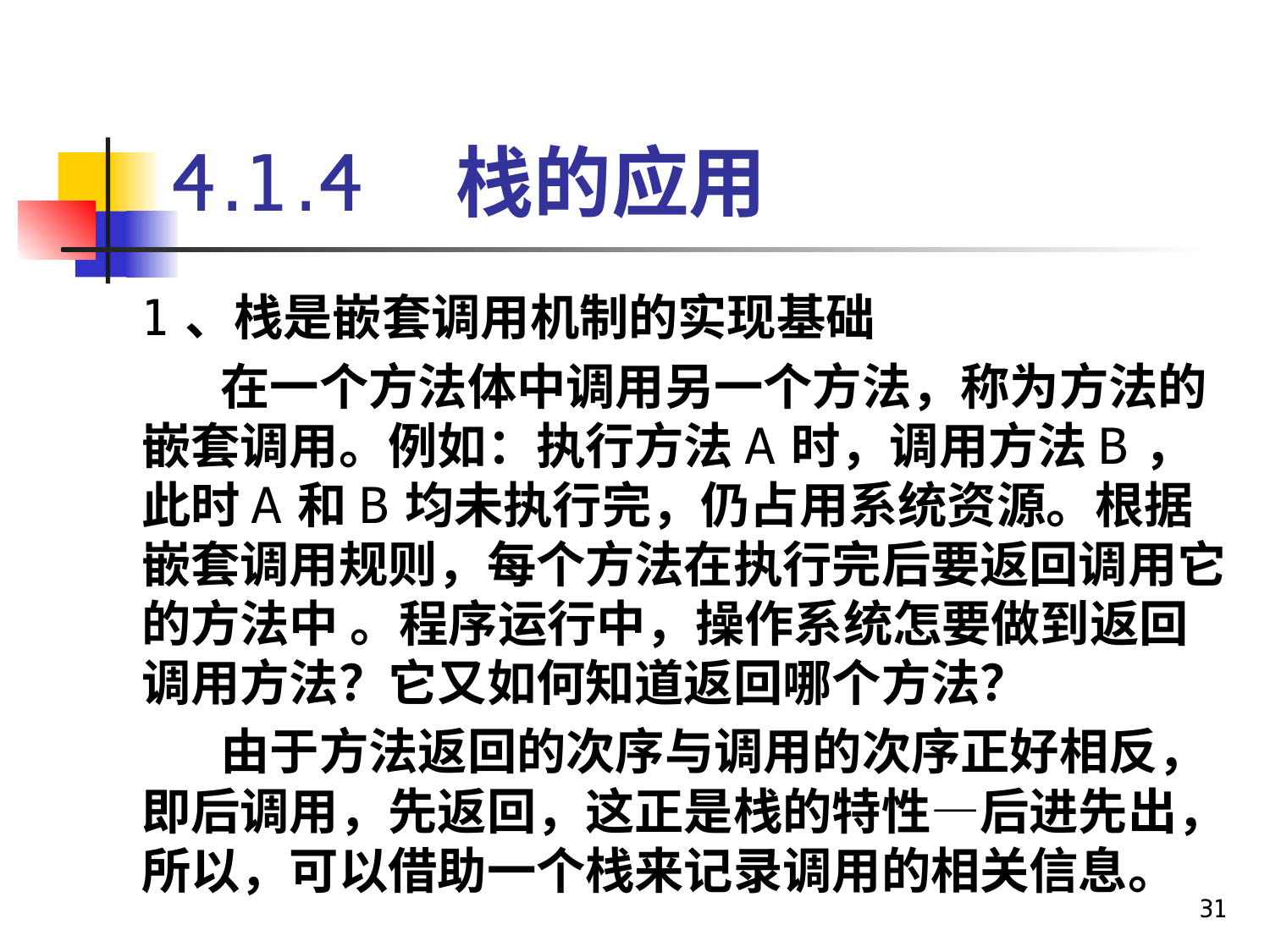

# 4.1.4   栈的应用
1、栈是嵌套调用机制的实现基础
      在一个方法体中调用另一个方法，称为方法的嵌套调用。例如：执行方法A时，调用方法B，此时A和B均未执行完，仍占用系统资源。根据嵌套调用规则，每个方法在执行完后要返回调用它的方法中 。程序运行中，操作系统怎要做到返回调用方法？它又如何知道返回哪个方法？
      由于方法返回的次序与调用的次序正好相反，即后调用，先返回，这正是栈的特性—后进先出，所以，可以借助一个栈来记录调用的相关信息。
31